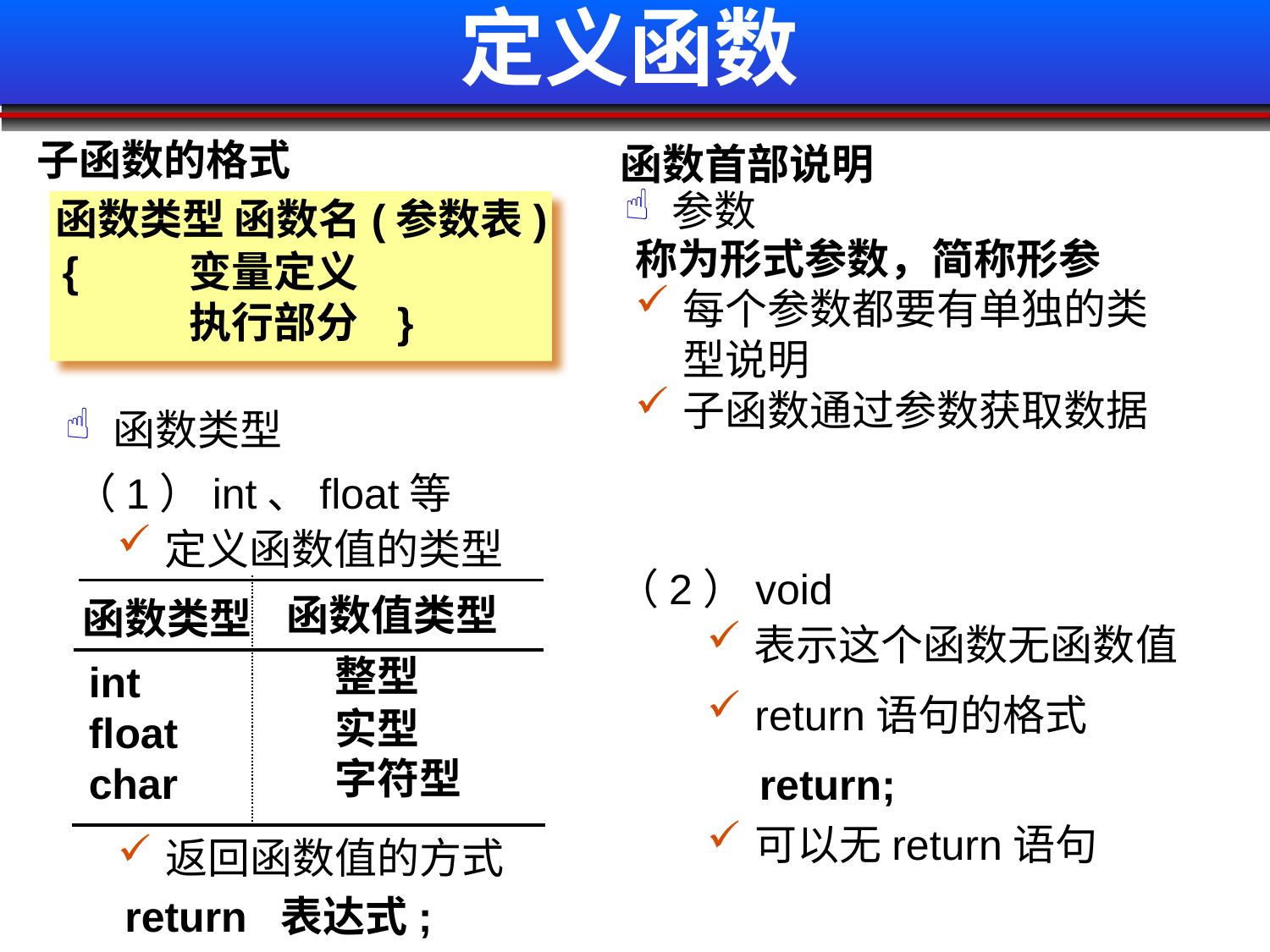

# 定义函数

 子函数的格式
 函数首部说明
参数
函数类型 函数名(参数表)

称为形式参数，简称形参
{	变量定义
	执行部分   }
每个参数都要有单独的类型说明
子函数通过参数获取数据
函数类型
（1）int、float等
定义函数值的类型
（2）void
函数值类型
函数类型
表示这个函数无函数值
整型
int
float
char
return语句的格式
实型
字符型
return;
可以无return语句
返回函数值的方式
return  表达式;